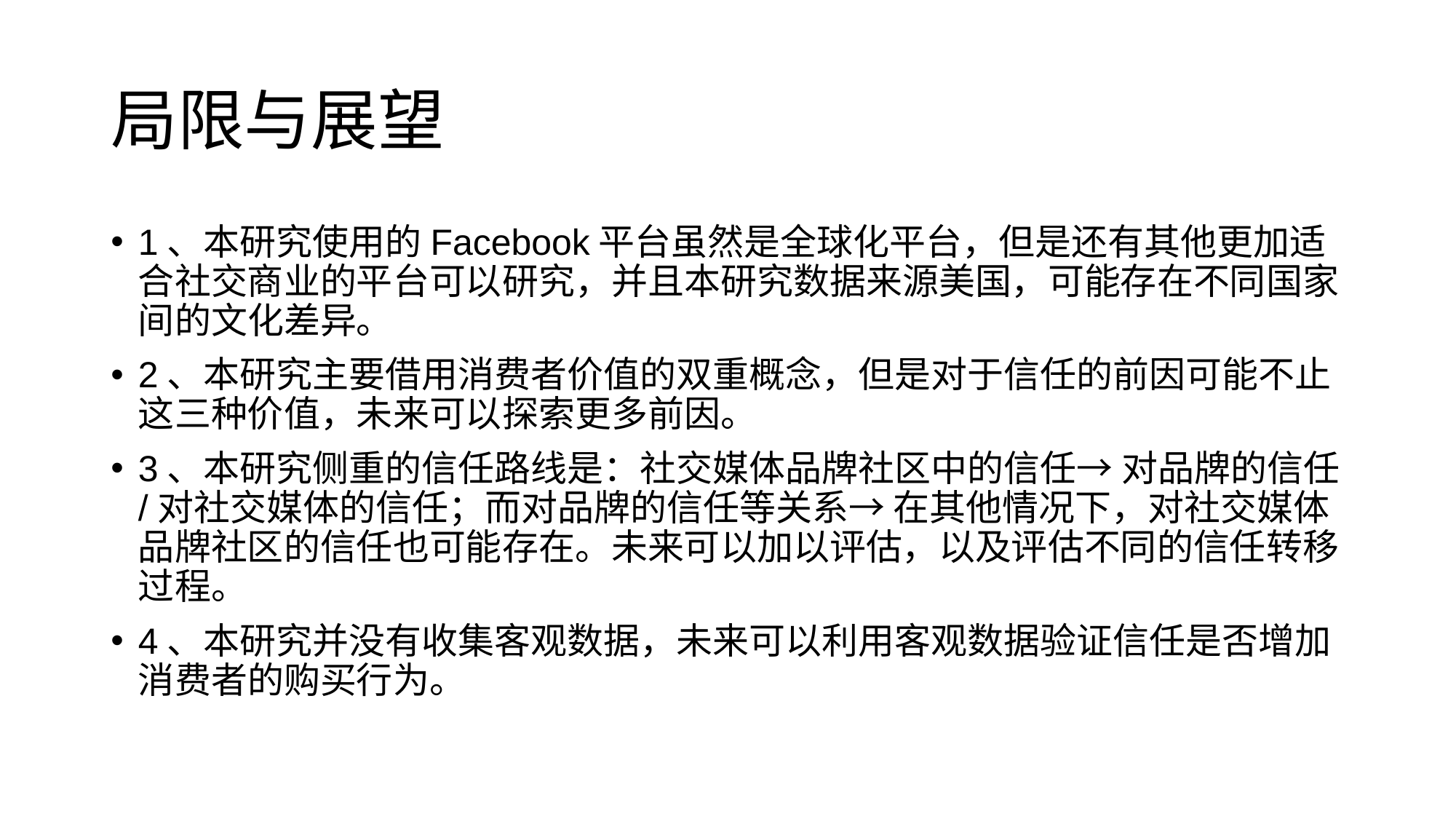

# 局限与展望
1、本研究使用的Facebook平台虽然是全球化平台，但是还有其他更加适合社交商业的平台可以研究，并且本研究数据来源美国，可能存在不同国家间的文化差异。
2、本研究主要借用消费者价值的双重概念，但是对于信任的前因可能不止这三种价值，未来可以探索更多前因。
3、本研究侧重的信任路线是：社交媒体品牌社区中的信任→ 对品牌的信任/对社交媒体的信任；而对品牌的信任等关系→ 在其他情况下，对社交媒体品牌社区的信任也可能存在。未来可以加以评估，以及评估不同的信任转移过程。
4、本研究并没有收集客观数据，未来可以利用客观数据验证信任是否增加消费者的购买行为。